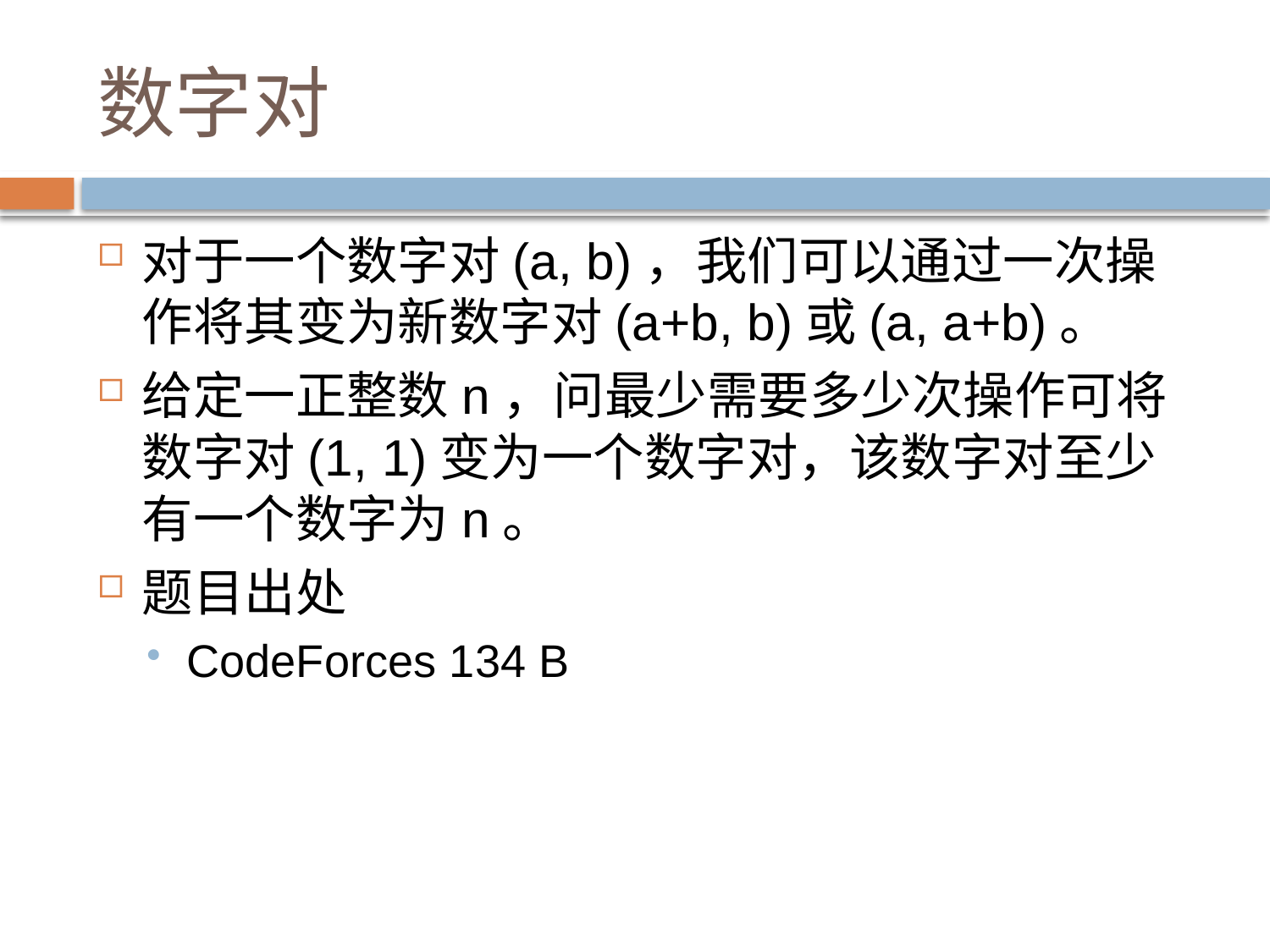

# 数字对
对于一个数字对(a, b)，我们可以通过一次操作将其变为新数字对(a+b, b)或(a, a+b)。
给定一正整数n，问最少需要多少次操作可将数字对(1, 1)变为一个数字对，该数字对至少有一个数字为n。
题目出处
CodeForces 134 B